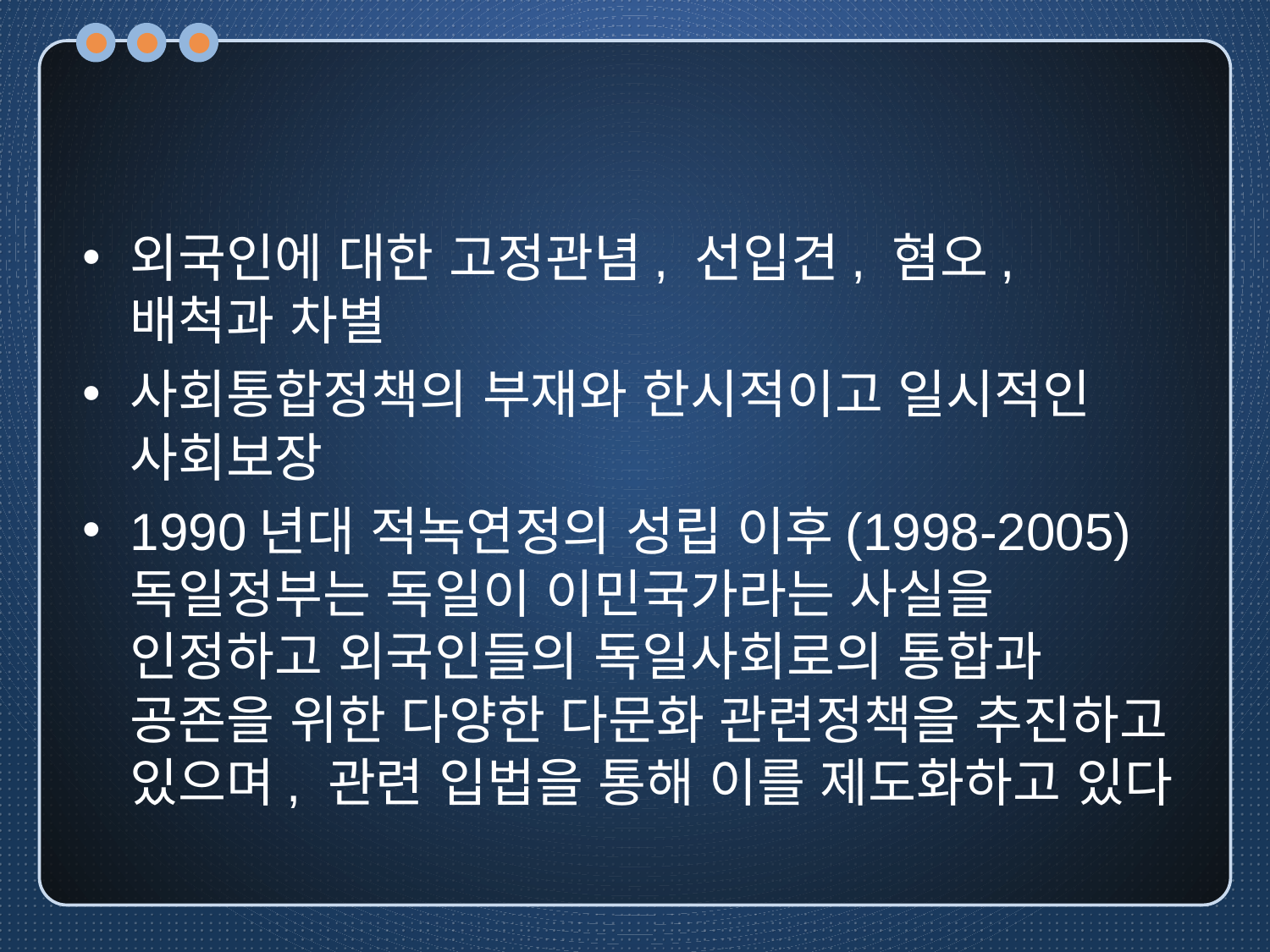

#
외국인에 대한 고정관념, 선입견, 혐오, 배척과 차별
사회통합정책의 부재와 한시적이고 일시적인 사회보장
1990년대 적녹연정의 성립 이후(1998-2005) 독일정부는 독일이 이민국가라는 사실을 인정하고 외국인들의 독일사회로의 통합과 공존을 위한 다양한 다문화 관련정책을 추진하고 있으며, 관련 입법을 통해 이를 제도화하고 있다